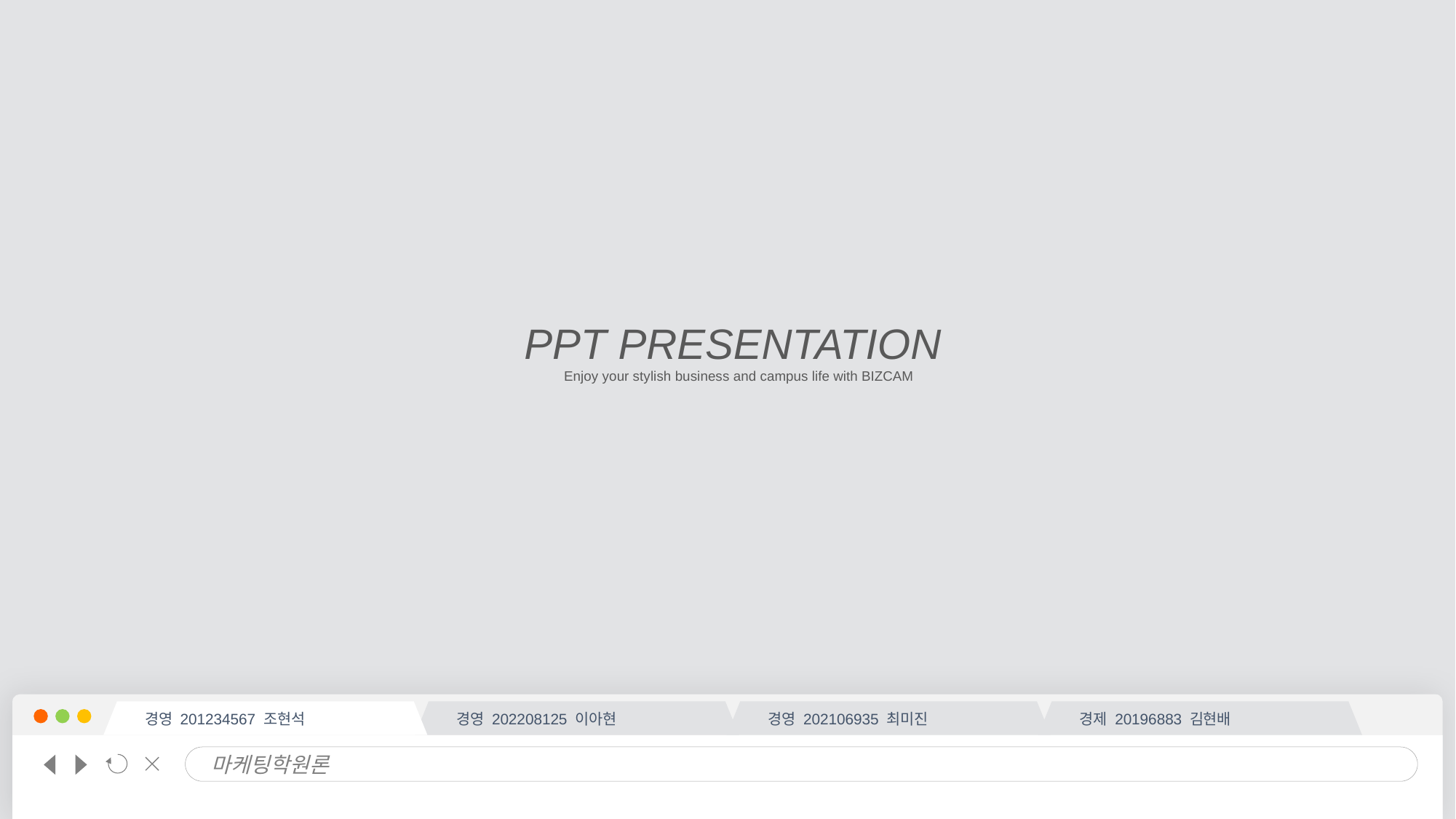

PPT PRESENTATION
Enjoy your stylish business and campus life with BIZCAM

경영 202208125 이아현
경영 202106935 최미진
경제 20196883 김현배
경영 201234567 조현석

마케팅학원론